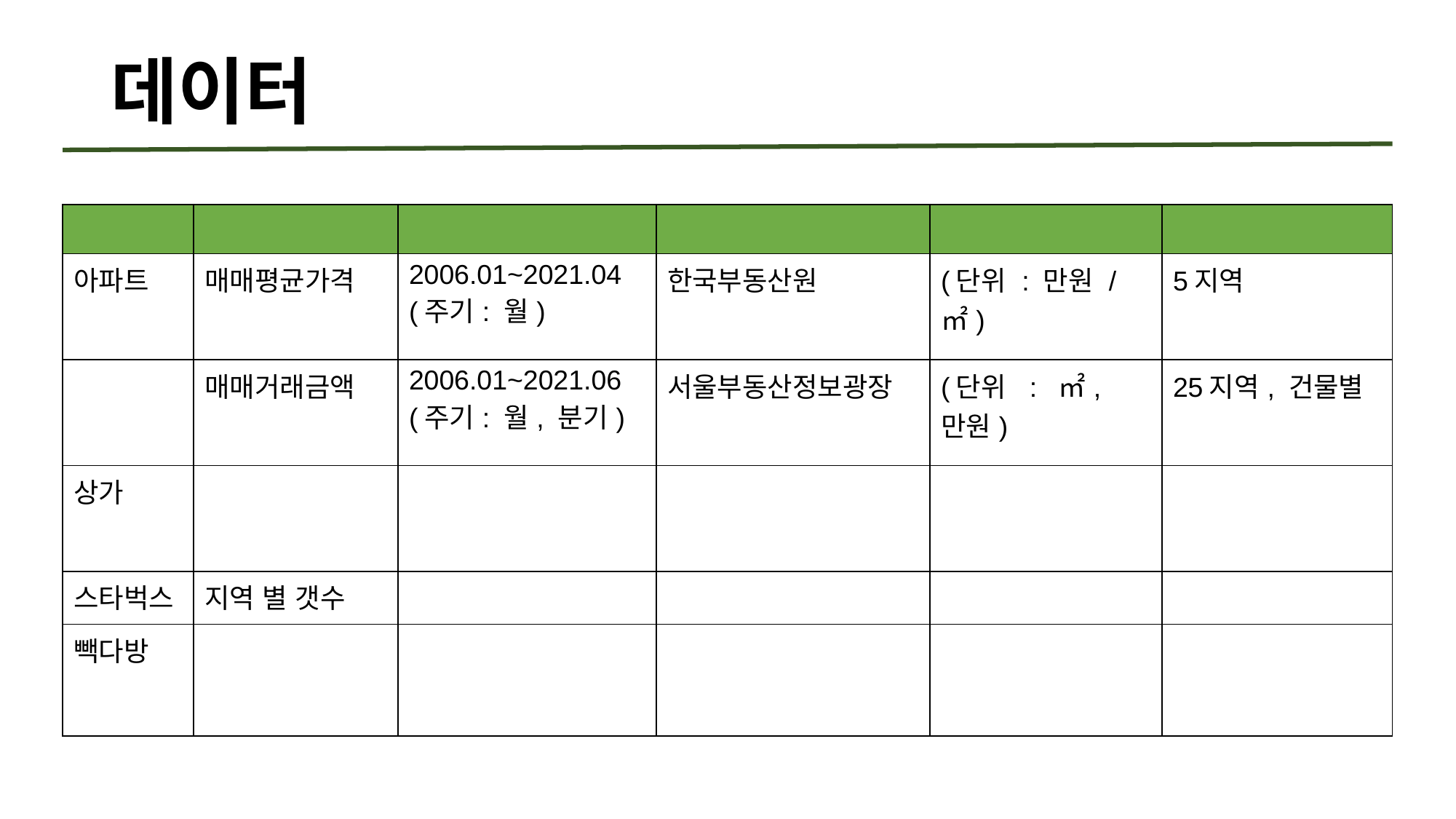

# 데이터
|  |  |  |  |  |  |
| --- | --- | --- | --- | --- | --- |
| 아파트 | 매매평균가격 | 2006.01~2021.04 (주기: 월) | 한국부동산원 | (단위 : 만원 /㎡) | 5지역 |
|  | 매매거래금액 | 2006.01~2021.06 (주기: 월, 분기) | 서울부동산정보광장 | (단위 : ㎡, 만원) | 25지역, 건물별 |
| 상가 |  |  |  |  |  |
| 스타벅스 | 지역 별 갯수 |  |  |  |  |
| 빽다방 |  |  |  |  |  |